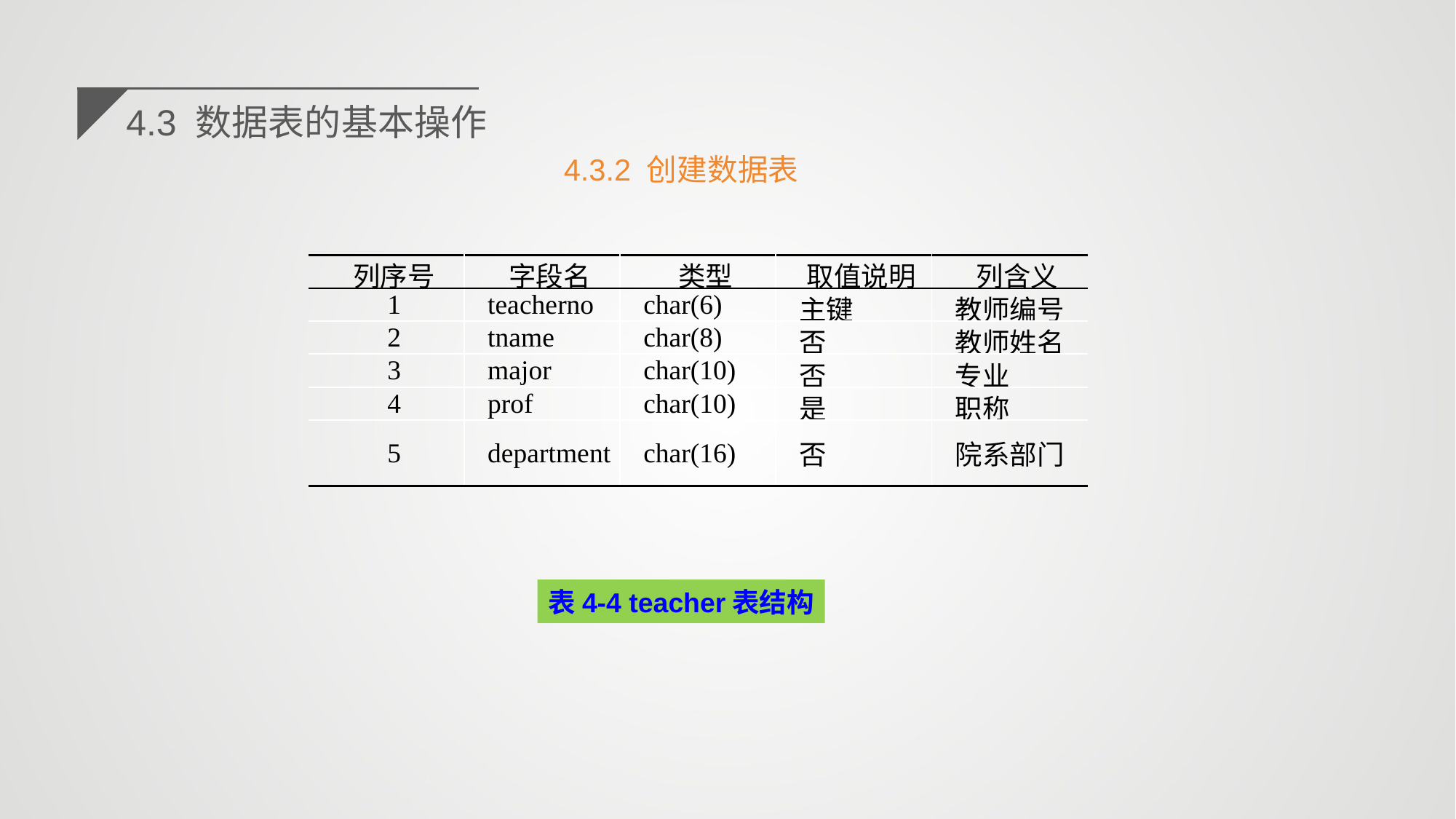

4.3 数据表的基本操作

4.3.2 创建数据表
| 列序号 | 字段名 | 类型 | 取值说明 | 列含义 |
| --- | --- | --- | --- | --- |
| 1 | teacherno | char(6) | 主键 | 教师编号 |
| 2 | tname | char(8) | 否 | 教师姓名 |
| 3 | major | char(10) | 否 | 专业 |
| 4 | prof | char(10) | 是 | 职称 |
| 5 | department | char(16) | 否 | 院系部门 |
表4-4 teacher表结构